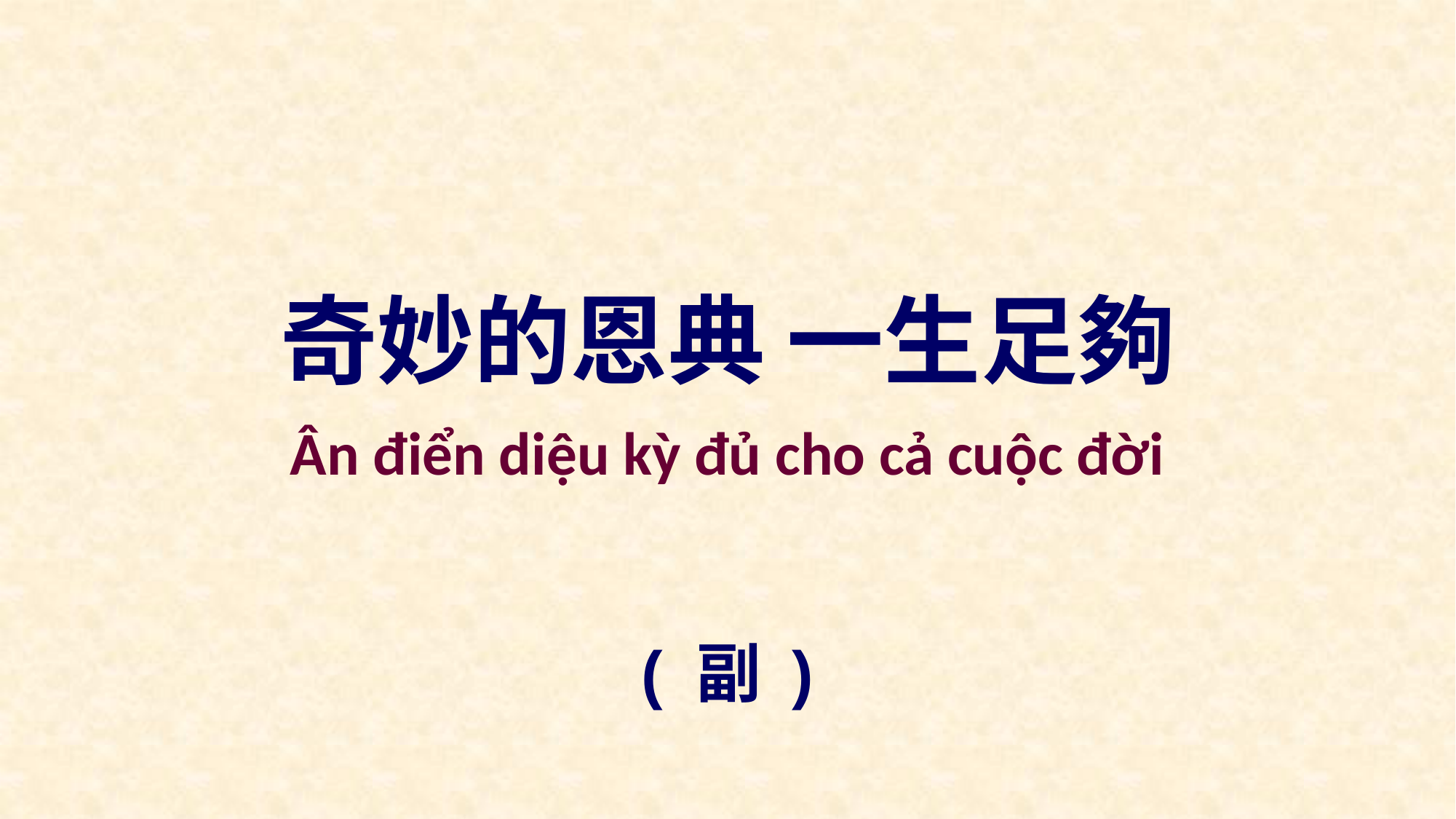

奇妙的恩典 一生足夠
Ân điển diệu kỳ đủ cho cả cuộc đời
( 副 )